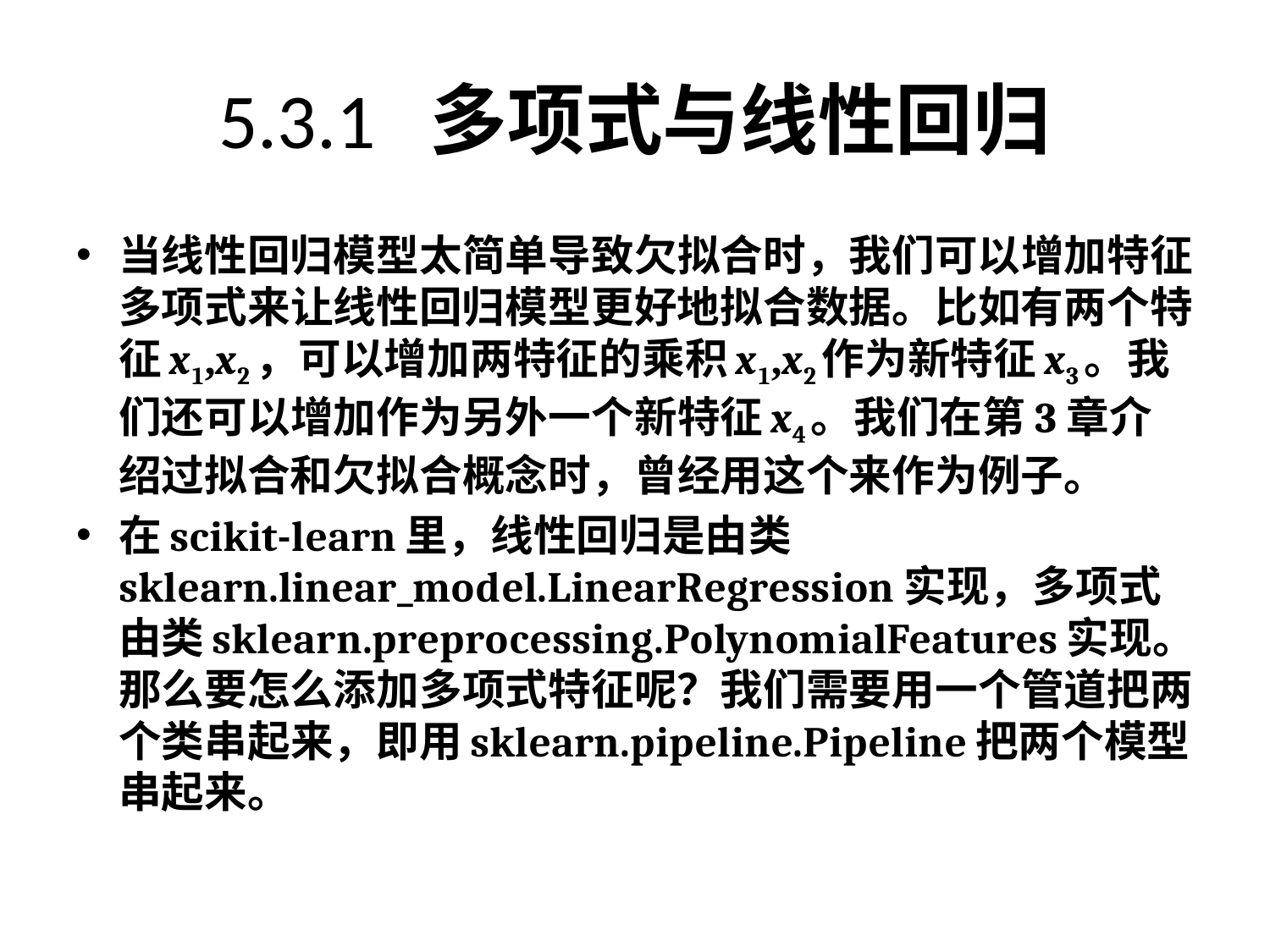

# 5.3.1  多项式与线性回归
当线性回归模型太简单导致欠拟合时，我们可以增加特征多项式来让线性回归模型更好地拟合数据。比如有两个特征x1,x2，可以增加两特征的乘积x1,x2作为新特征x3。我们还可以增加作为另外一个新特征x4。我们在第3章介绍过拟合和欠拟合概念时，曾经用这个来作为例子。
在scikit-learn里，线性回归是由类sklearn.linear_model.LinearRegression实现，多项式由类sklearn.preprocessing.PolynomialFeatures实现。那么要怎么添加多项式特征呢？我们需要用一个管道把两个类串起来，即用sklearn.pipeline.Pipeline把两个模型串起来。